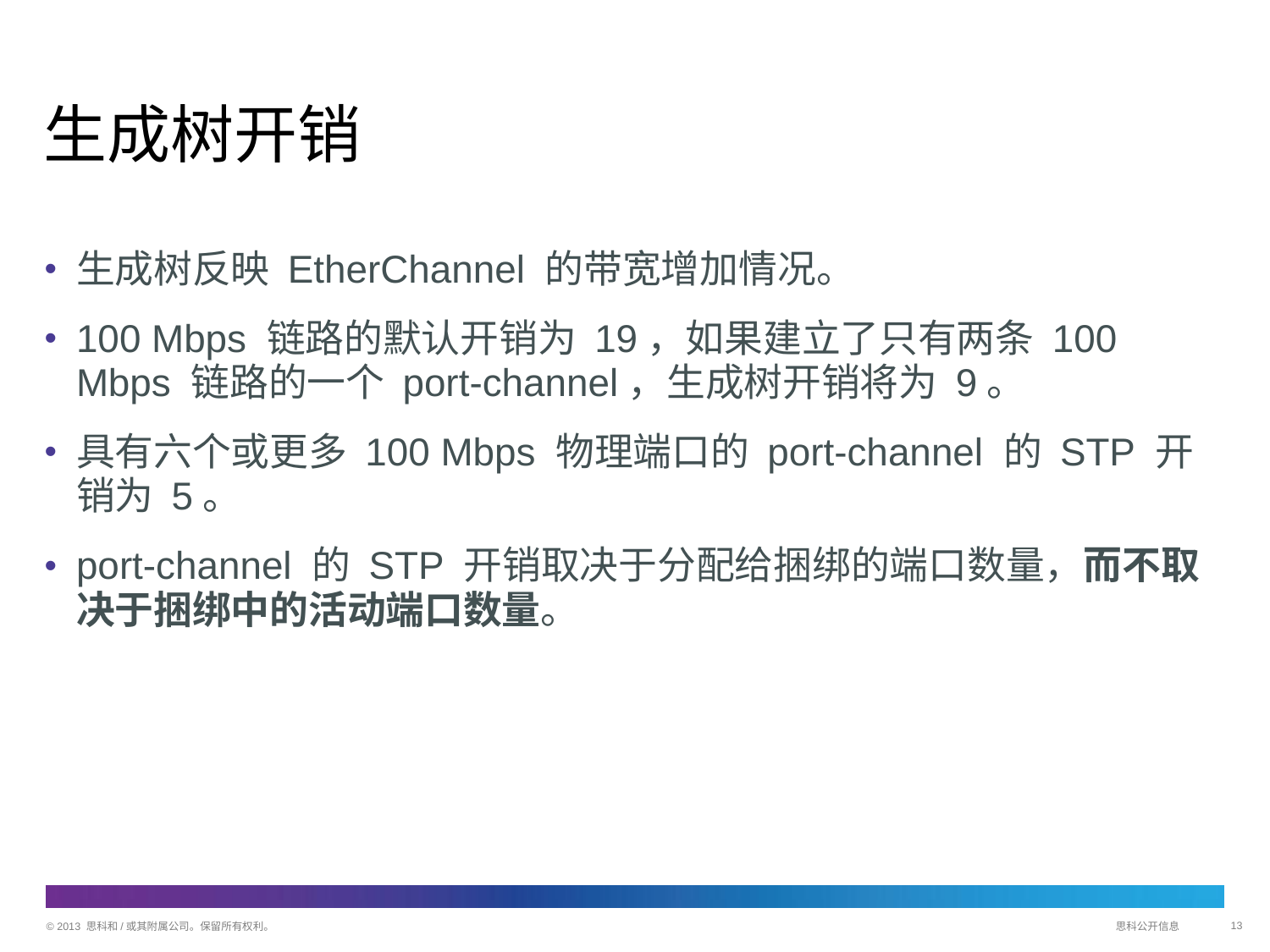

# 生成树开销
生成树反映 EtherChannel 的带宽增加情况。
100 Mbps 链路的默认开销为 19，如果建立了只有两条 100 Mbps 链路的一个 port-channel，生成树开销将为 9。
具有六个或更多 100 Mbps 物理端口的 port-channel 的 STP 开销为 5。
port-channel 的 STP 开销取决于分配给捆绑的端口数量，而不取决于捆绑中的活动端口数量。